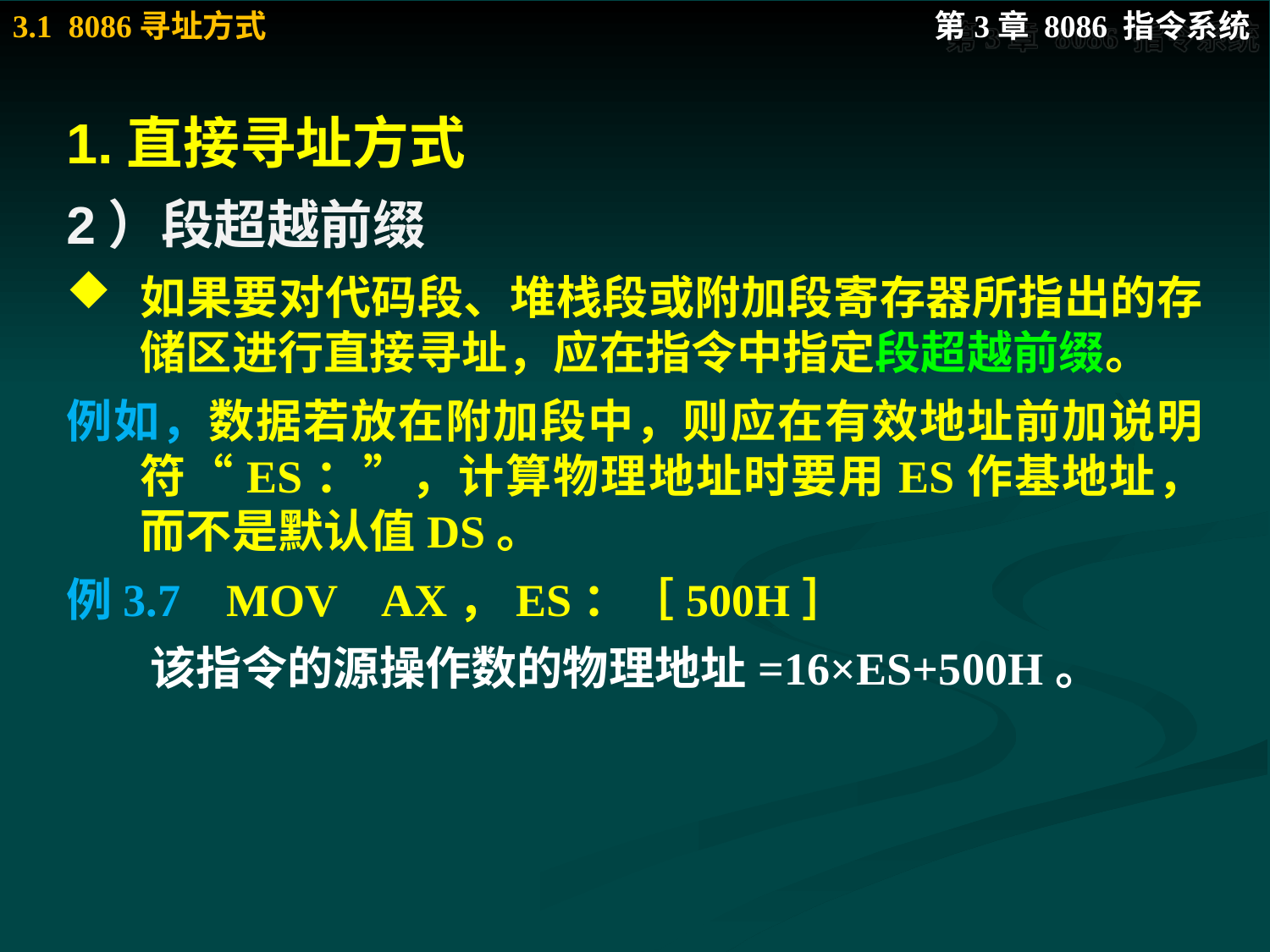

1.直接寻址方式
2）段超越前缀
如果要对代码段、堆栈段或附加段寄存器所指出的存储区进行直接寻址，应在指令中指定段超越前缀。
例如，数据若放在附加段中，则应在有效地址前加说明符“ES：”，计算物理地址时要用ES作基地址，而不是默认值DS。
例3.7    MOV    AX，ES：［500H］
       该指令的源操作数的物理地址=16×ES+500H。